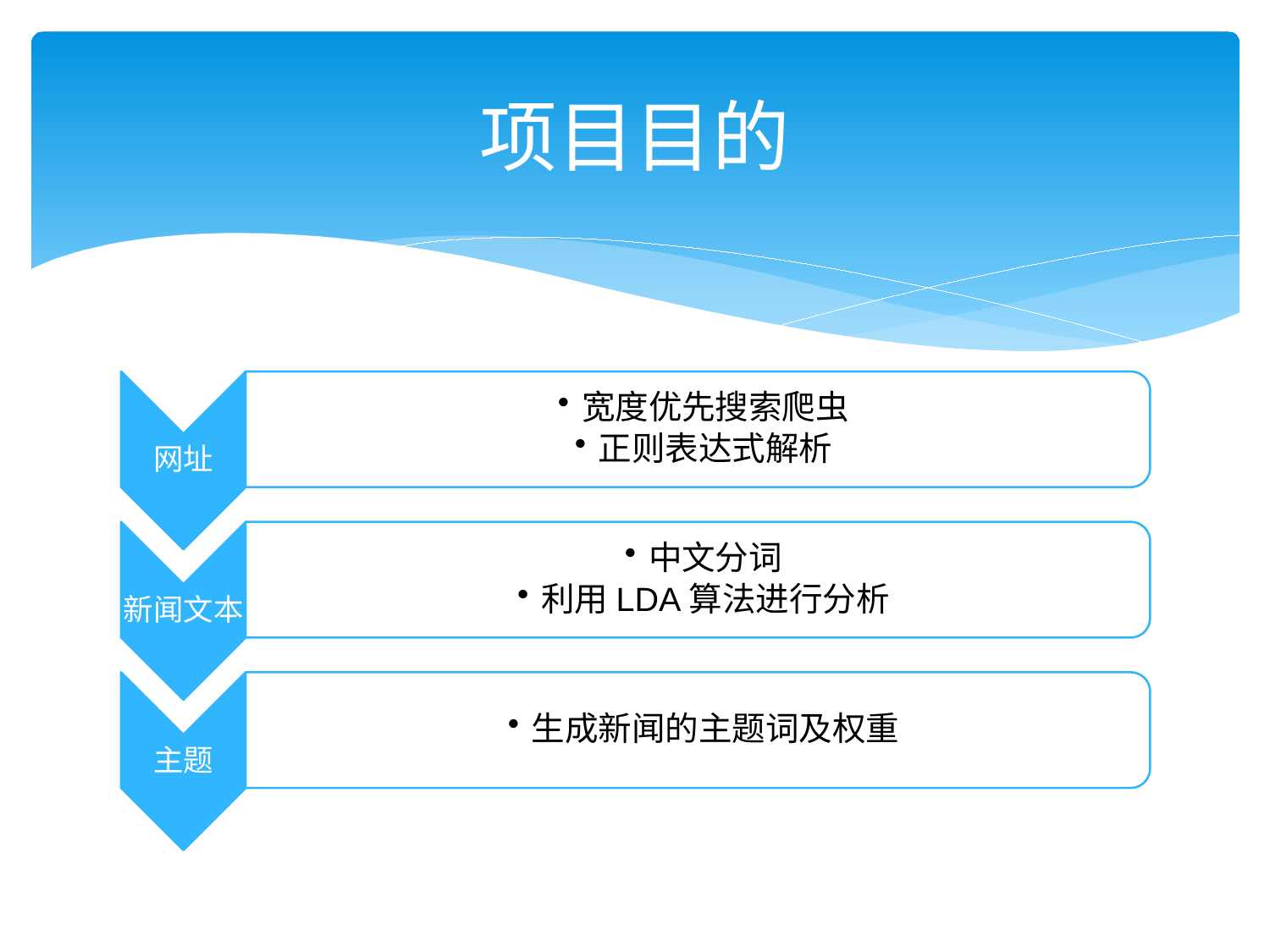

# 项目目的
网址
宽度优先搜索爬虫
正则表达式解析
新闻文本
中文分词
利用LDA算法进行分析
主题
生成新闻的主题词及权重